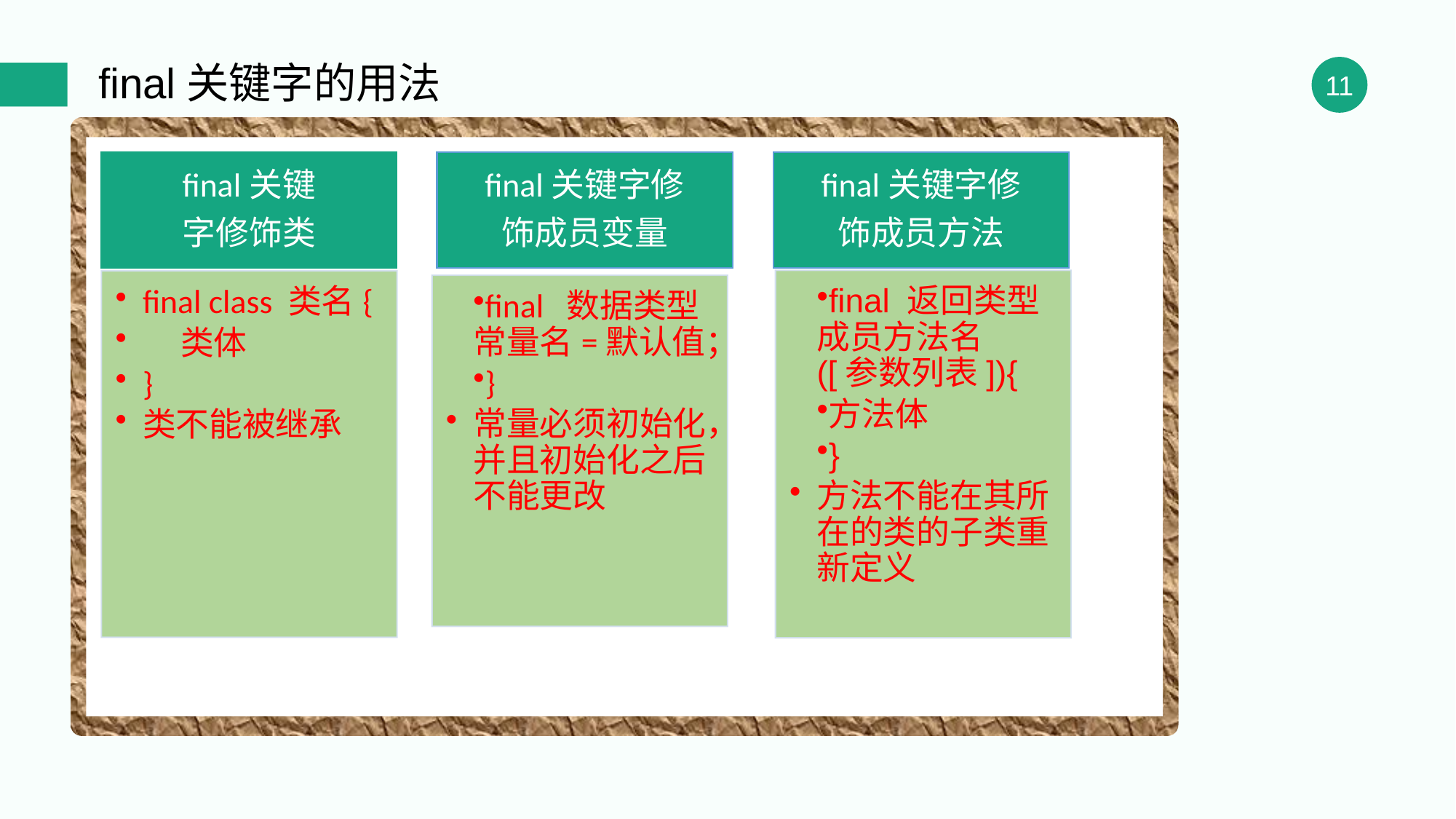

final关键字的用法

final关键
字修饰类
final class 类名{
    类体
}
类不能被继承
final关键字修
饰成员变量
final  数据类型 常量名=默认值；
}
常量必须初始化，并且初始化之后不能更改

final关键字修
饰成员方法
final 返回类型 成员方法名([参数列表]){
方法体
}
方法不能在其所在的类的子类重新定义